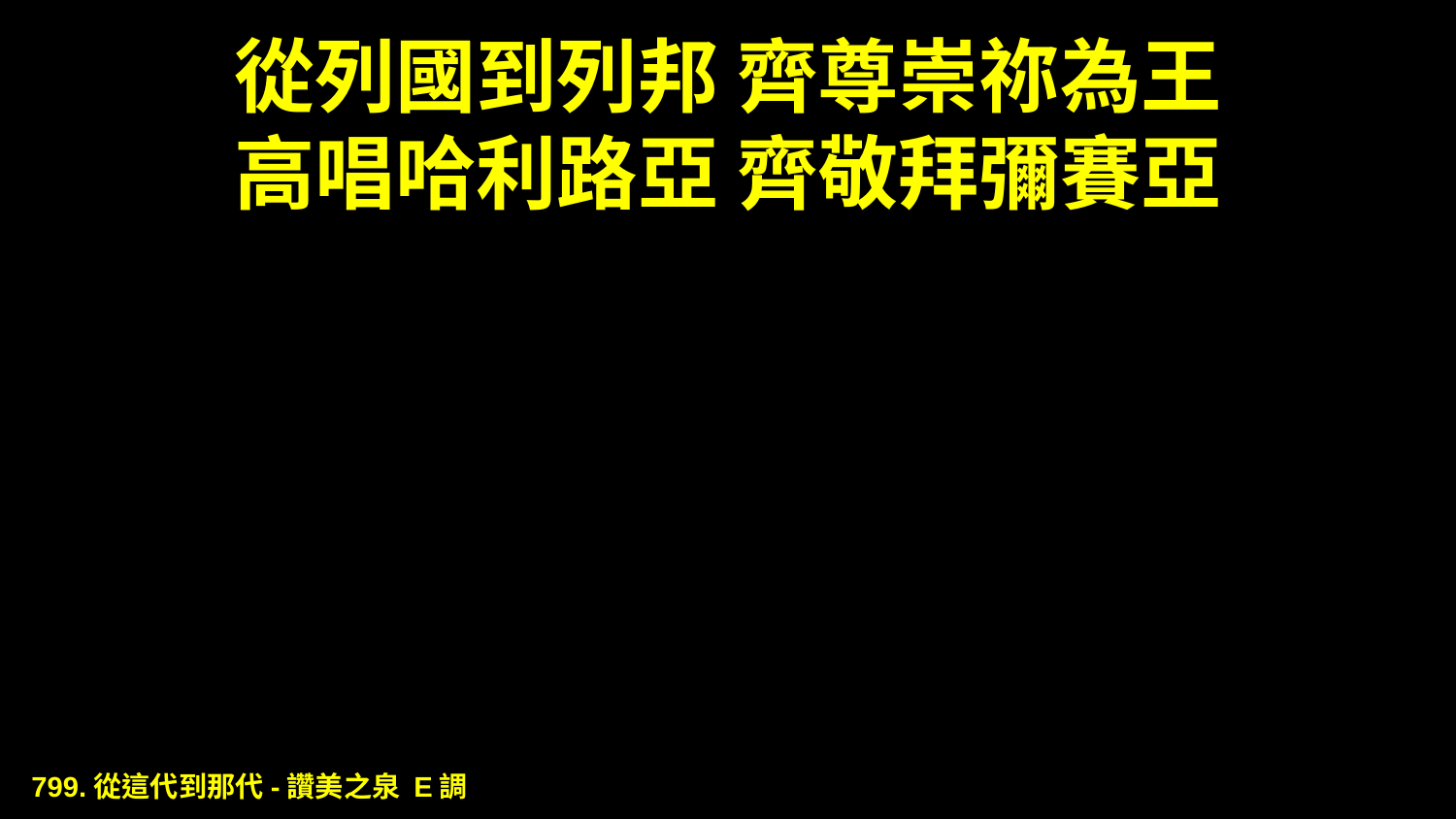

# 從列國到列邦 齊尊崇祢為王 高唱哈利路亞 齊敬拜彌賽亞
799.從這代到那代-讚美之泉 E調